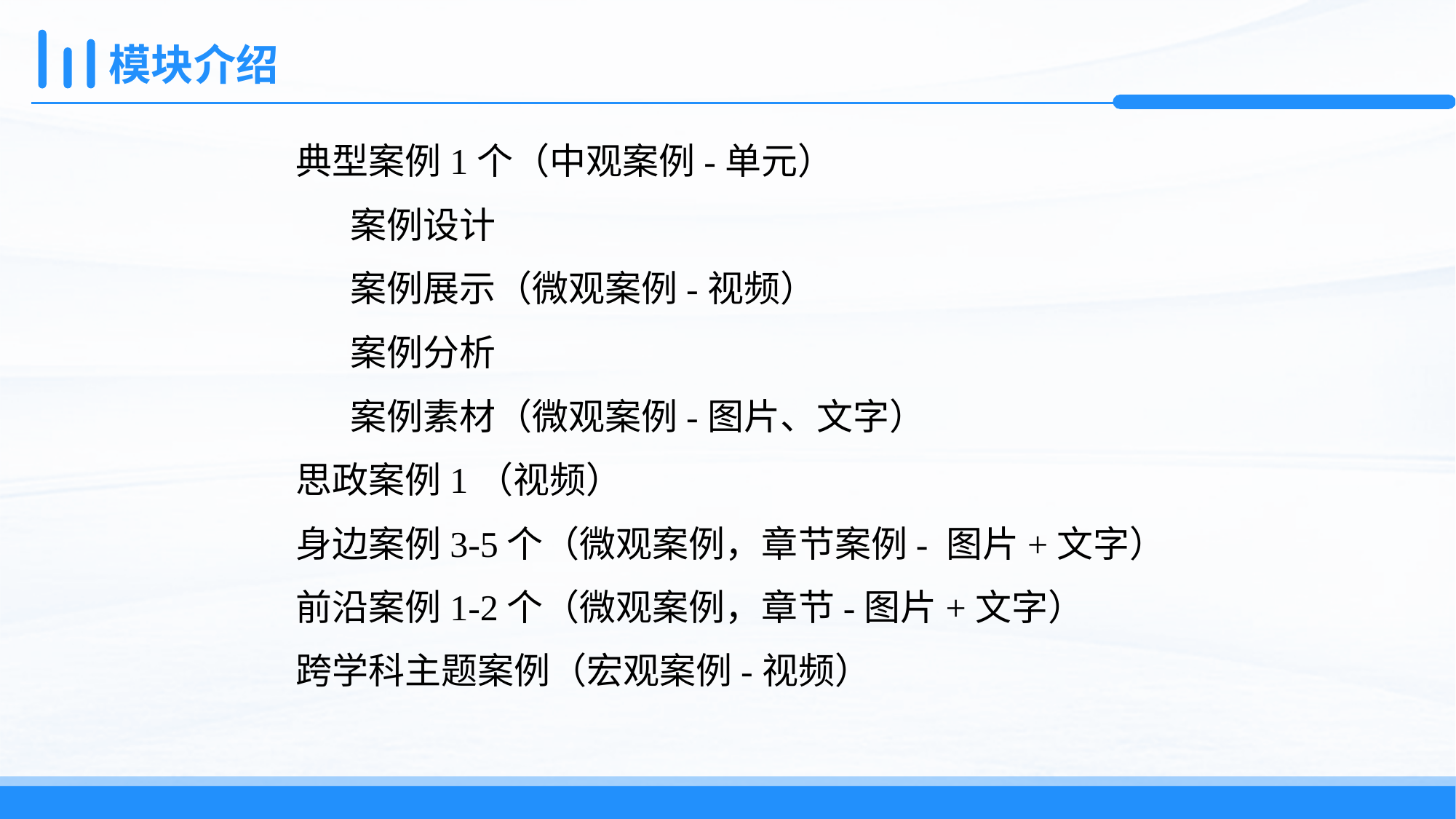

# 模块介绍
典型案例1个（中观案例-单元）
案例设计
案例展示（微观案例-视频）
案例分析
案例素材（微观案例-图片、文字）
思政案例1（视频）
身边案例3-5个（微观案例，章节案例- 图片+文字）
前沿案例1-2个（微观案例，章节-图片+文字）
跨学科主题案例（宏观案例-视频）